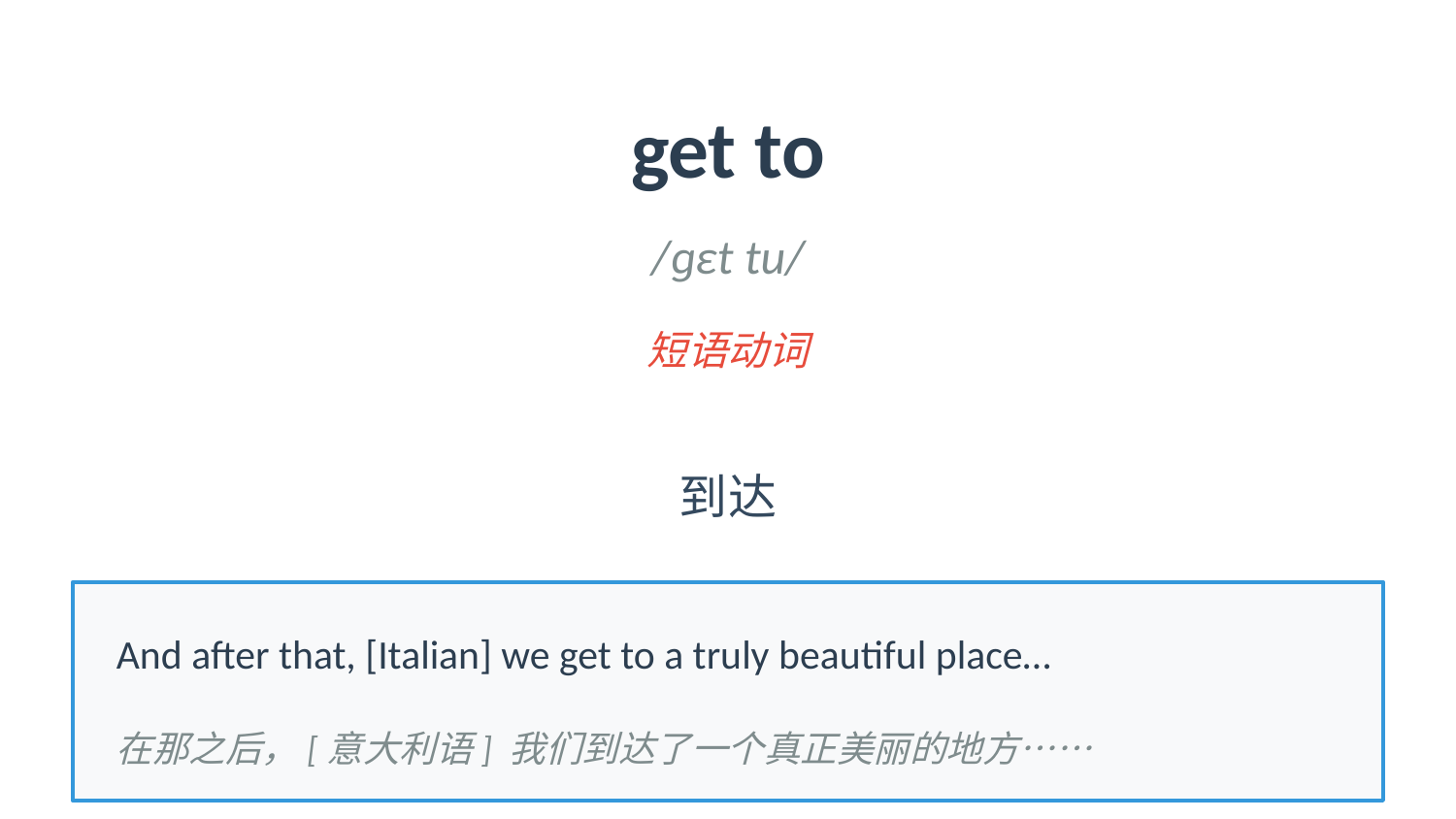

get to
/ɡɛt tu/
短语动词
到达

And after that, [Italian] we get to a truly beautiful place…

在那之后，[意大利语] 我们到达了一个真正美丽的地方……